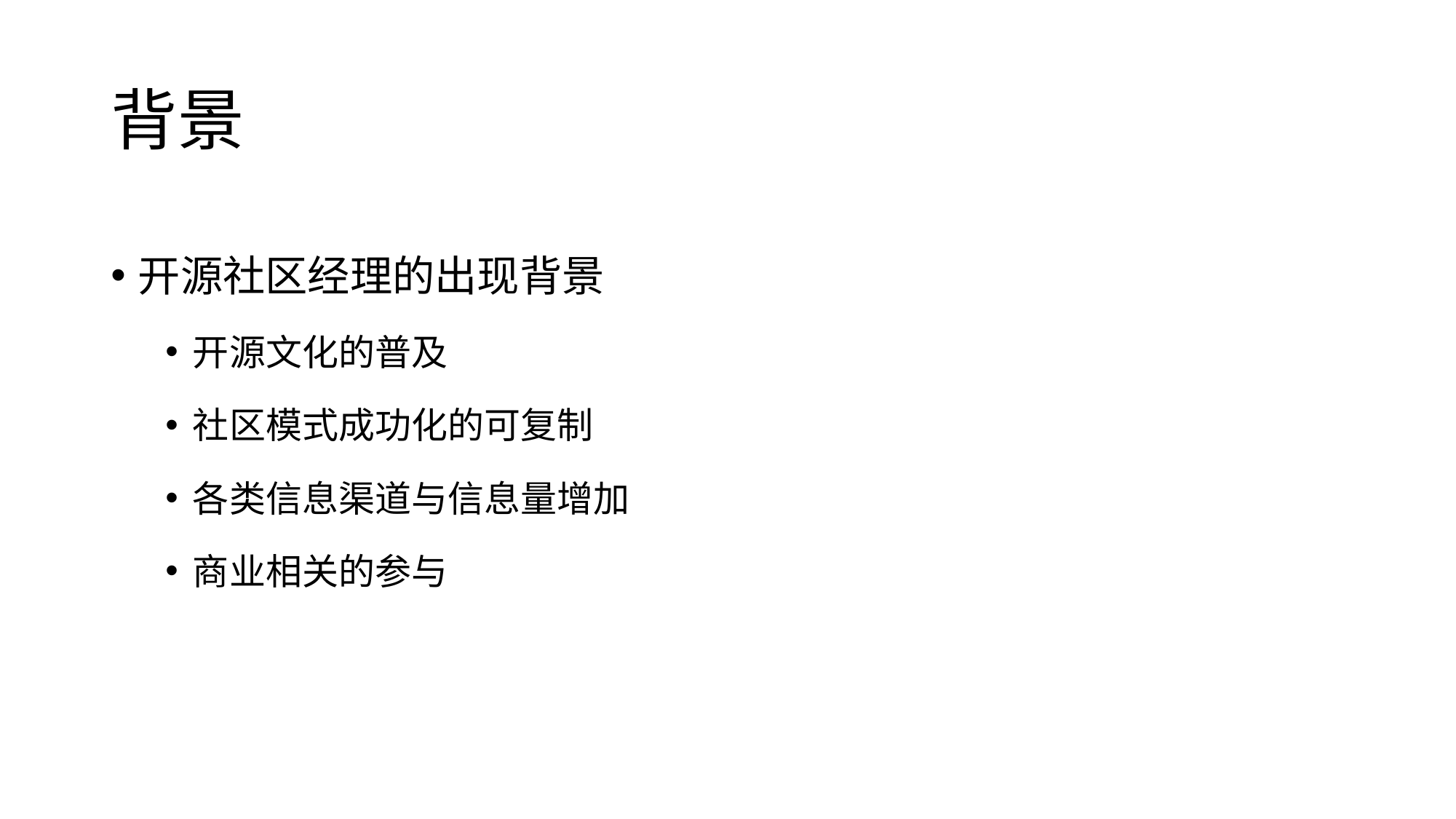

# 背景
开源社区经理的出现背景
开源文化的普及
社区模式成功化的可复制
各类信息渠道与信息量增加
商业相关的参与